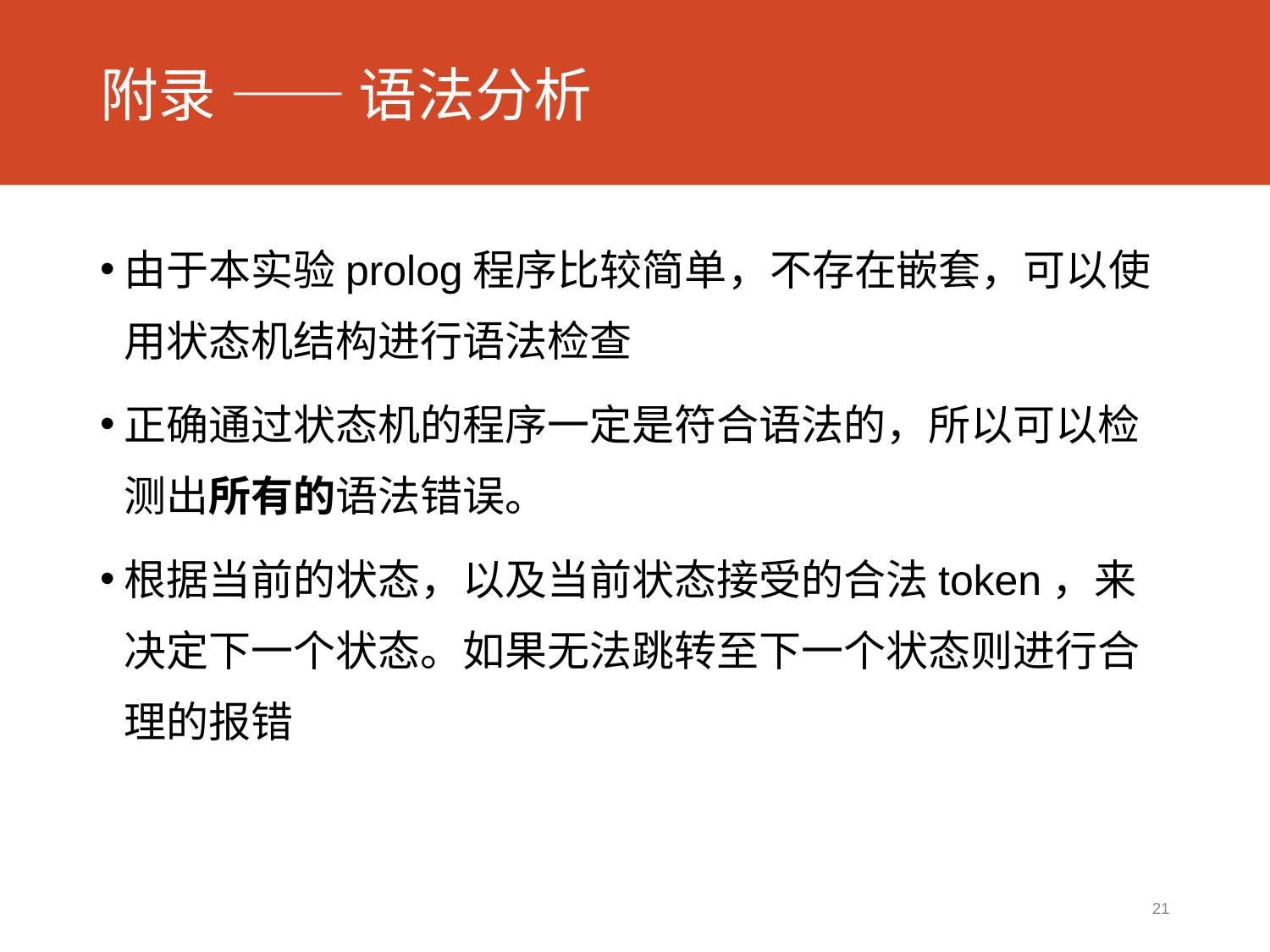

# 附录 —— 语法分析
由于本实验prolog程序比较简单，不存在嵌套，可以使用状态机结构进行语法检查
正确通过状态机的程序一定是符合语法的，所以可以检测出所有的语法错误。
根据当前的状态，以及当前状态接受的合法token，来决定下一个状态。如果无法跳转至下一个状态则进行合理的报错
21